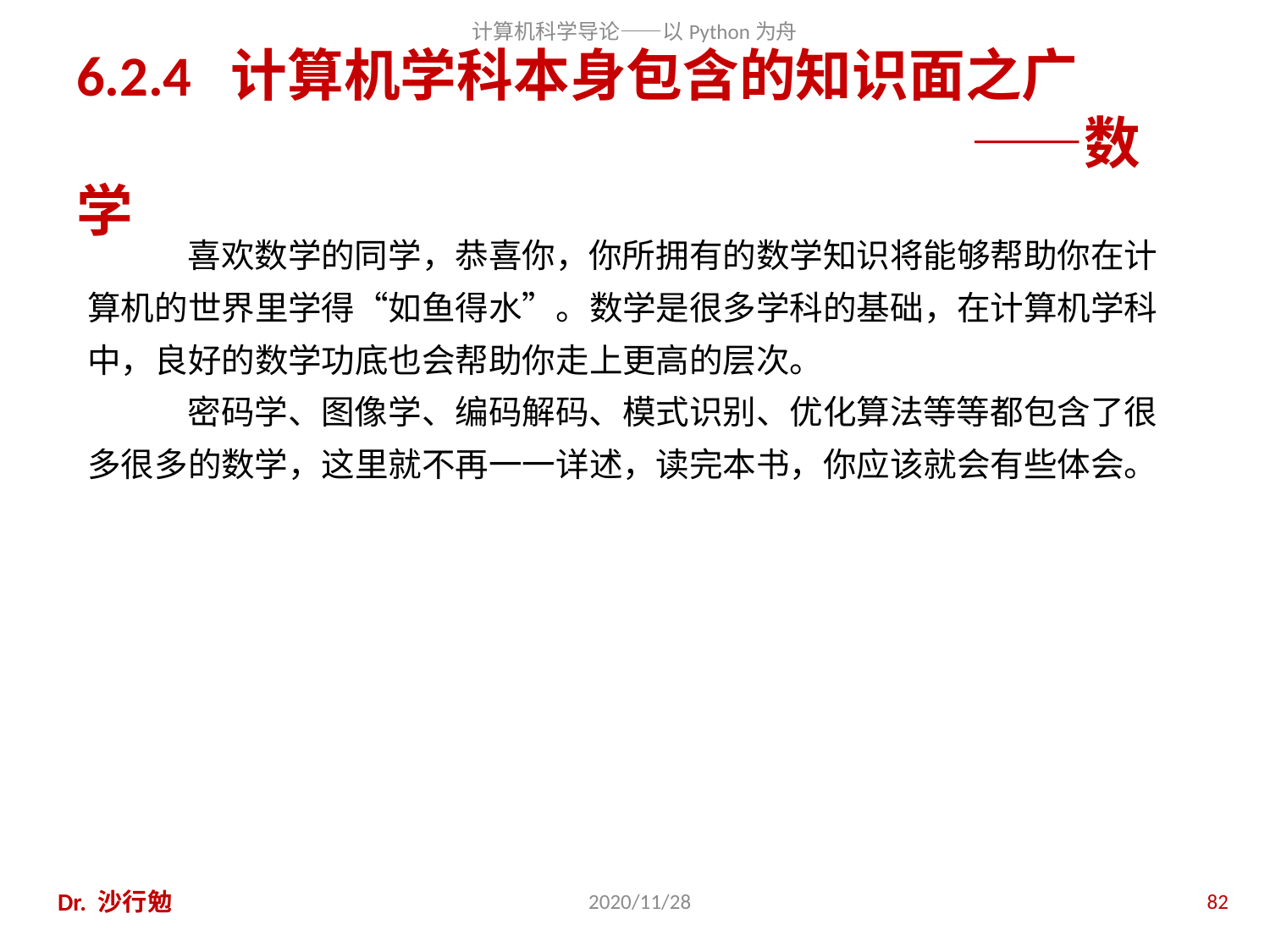

# 6.2.4  计算机学科本身包含的知识面之广 ——数学
喜欢数学的同学，恭喜你，你所拥有的数学知识将能够帮助你在计算机的世界里学得“如鱼得水”。数学是很多学科的基础，在计算机学科中，良好的数学功底也会帮助你走上更高的层次。
密码学、图像学、编码解码、模式识别、优化算法等等都包含了很多很多的数学，这里就不再一一详述，读完本书，你应该就会有些体会。

Dr. 沙行勉
2020/11/28
82